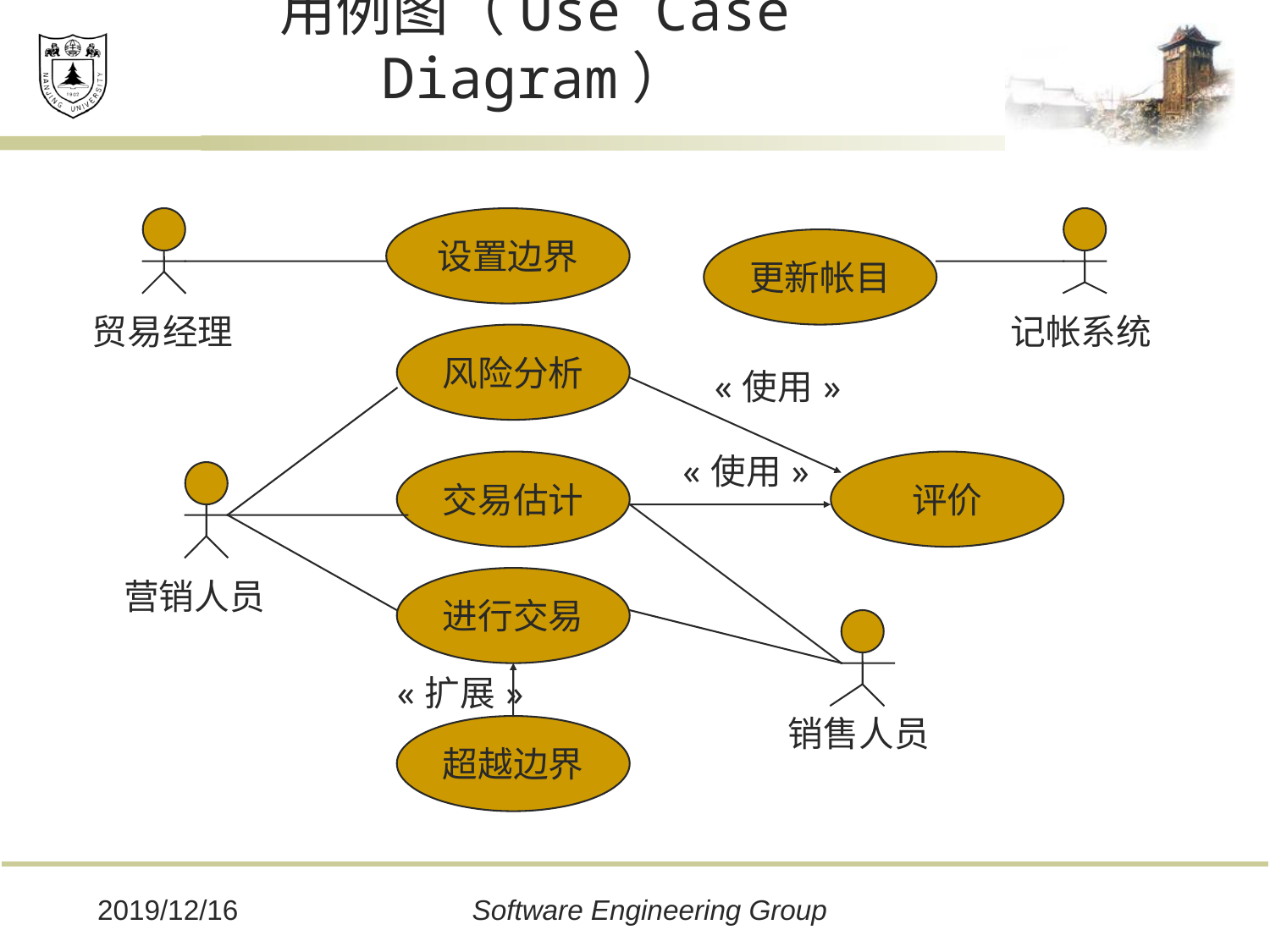

# 用例图（Use Case Diagram）

设置边界

更新帐目

记帐系统
贸易经理
风险分析
«使用»

«使用»
交易估计
评价

营销人员
进行交易

«扩展»

销售人员
超越边界
2019/12/16
Software Engineering Group